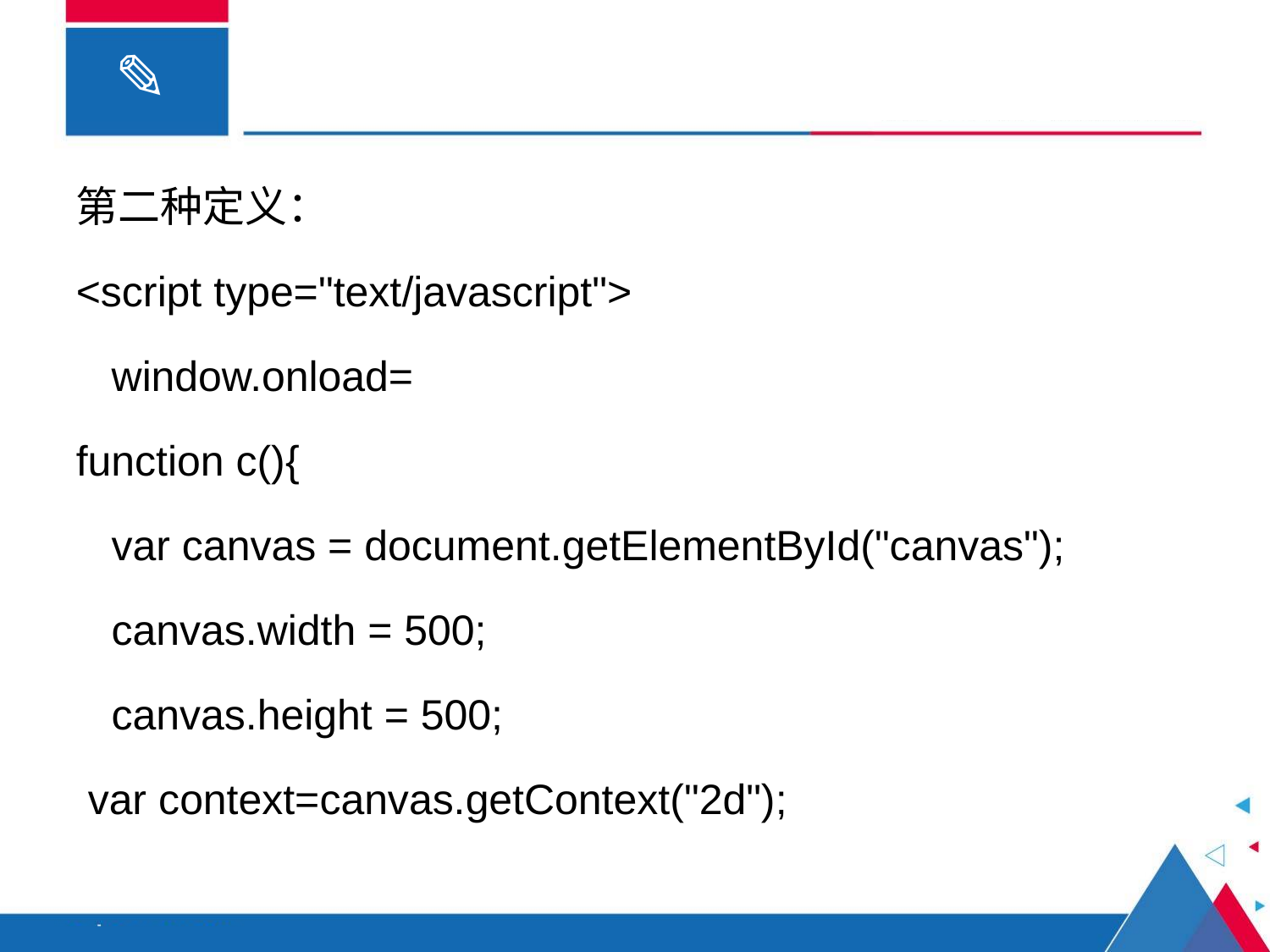

第二种定义：
<script type="text/javascript">
   window.onload=
function c(){
   var canvas = document.getElementById("canvas");
   canvas.width = 500;
   canvas.height = 500;
 var context=canvas.getContext("2d");